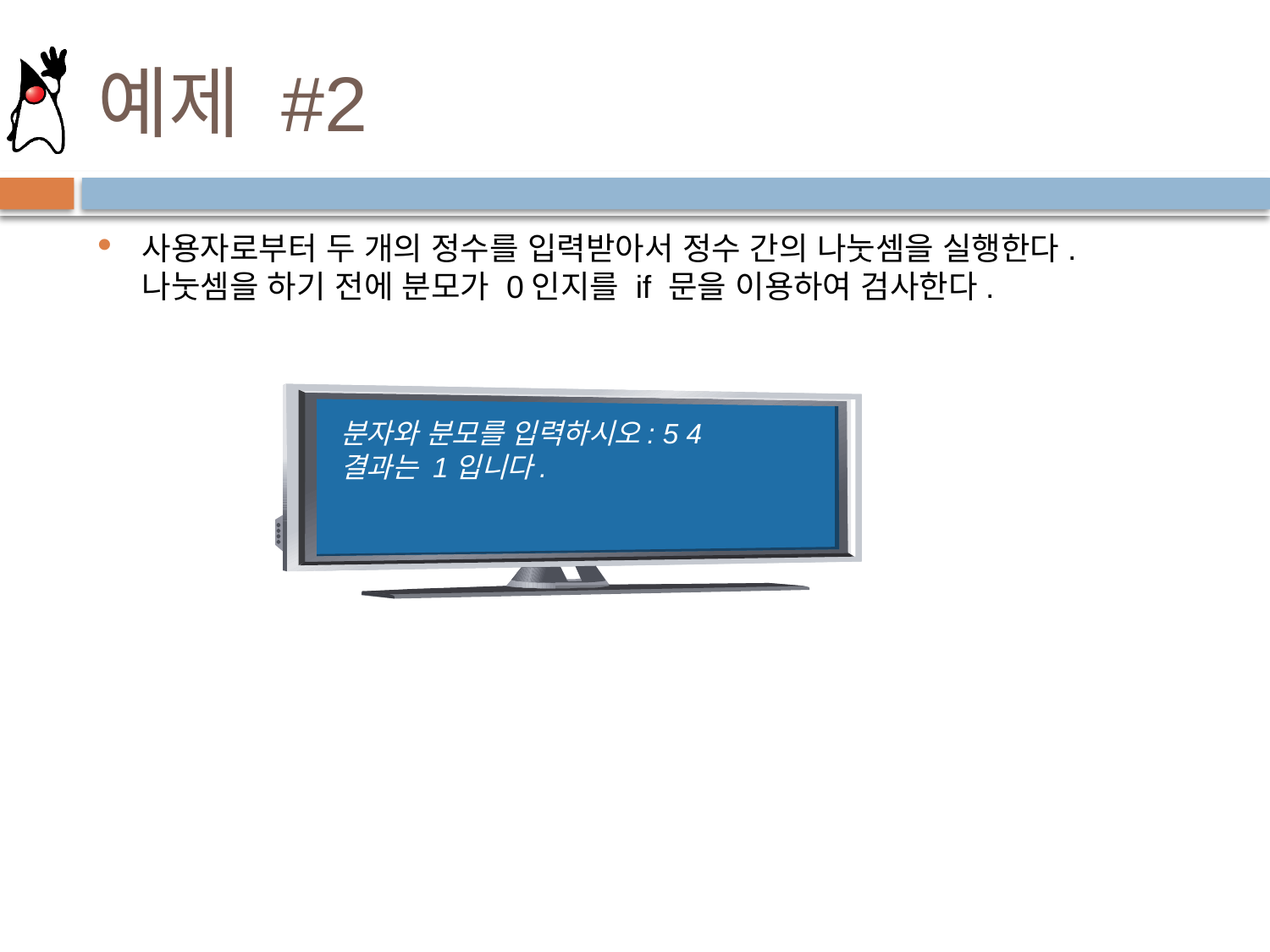

# 예제 #2
사용자로부터 두 개의 정수를 입력받아서 정수 간의 나눗셈을 실행한다. 나눗셈을 하기 전에 분모가 0인지를 if 문을 이용하여 검사한다.

분자와 분모를 입력하시오: 5 4
결과는 1입니다.